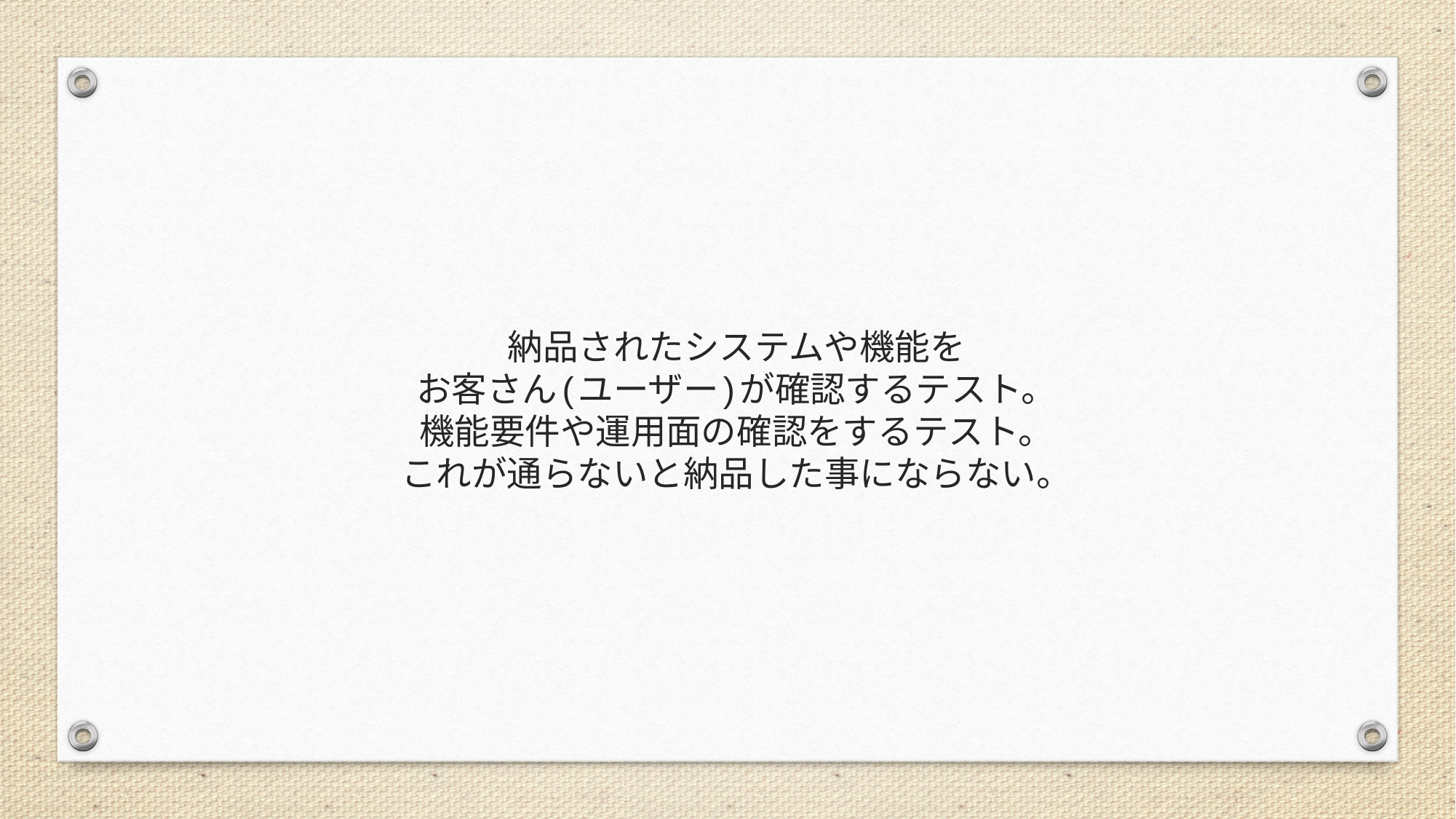

納品されたシステムや機能を
お客さん(ユーザー)が確認するテスト。
機能要件や運用面の確認をするテスト。
これが通らないと納品した事にならない。